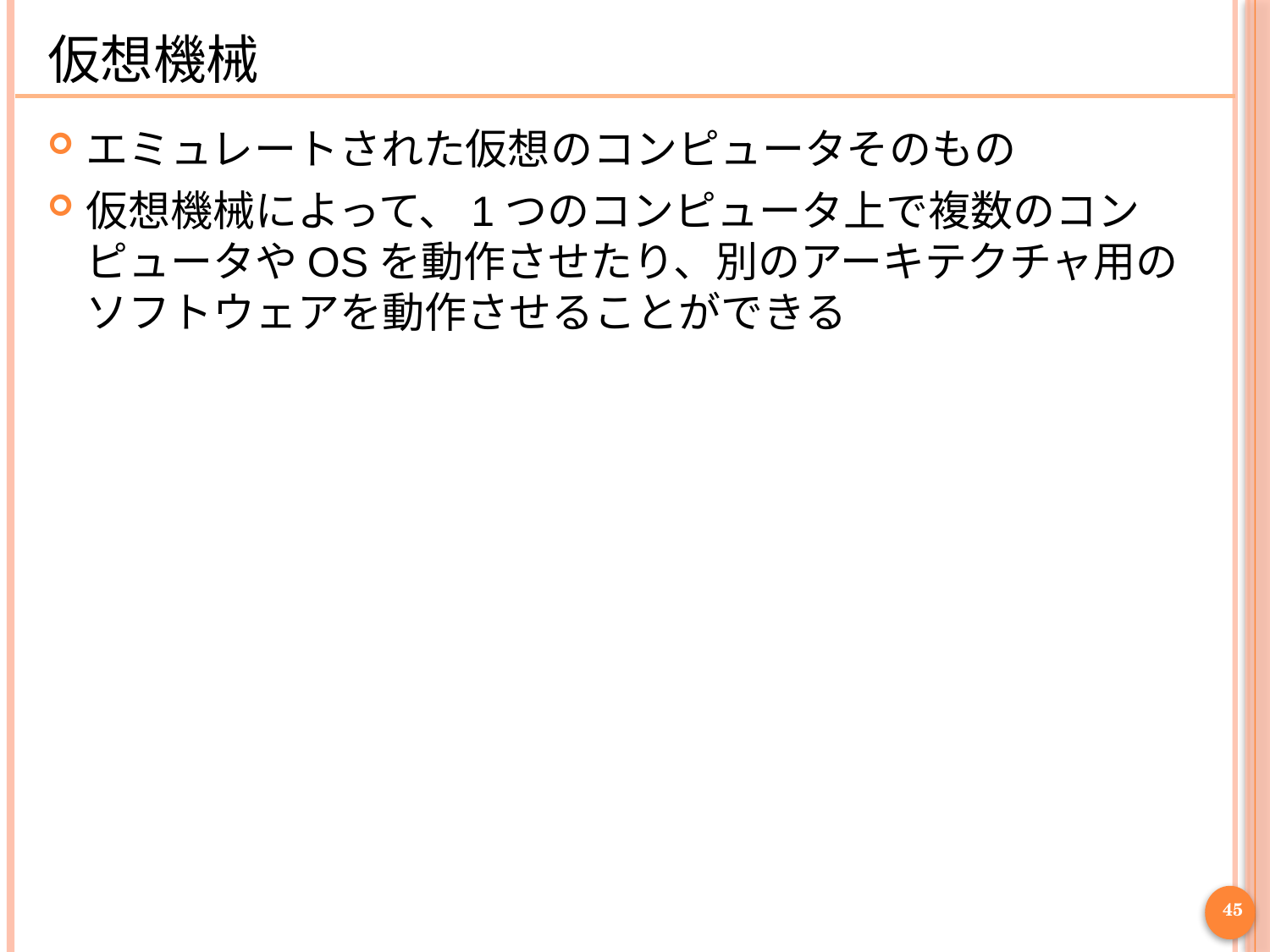

# 仮想機械
エミュレートされた仮想のコンピュータそのもの
仮想機械によって、1つのコンピュータ上で複数のコンピュータやOSを動作させたり、別のアーキテクチャ用のソフトウェアを動作させることができる
45